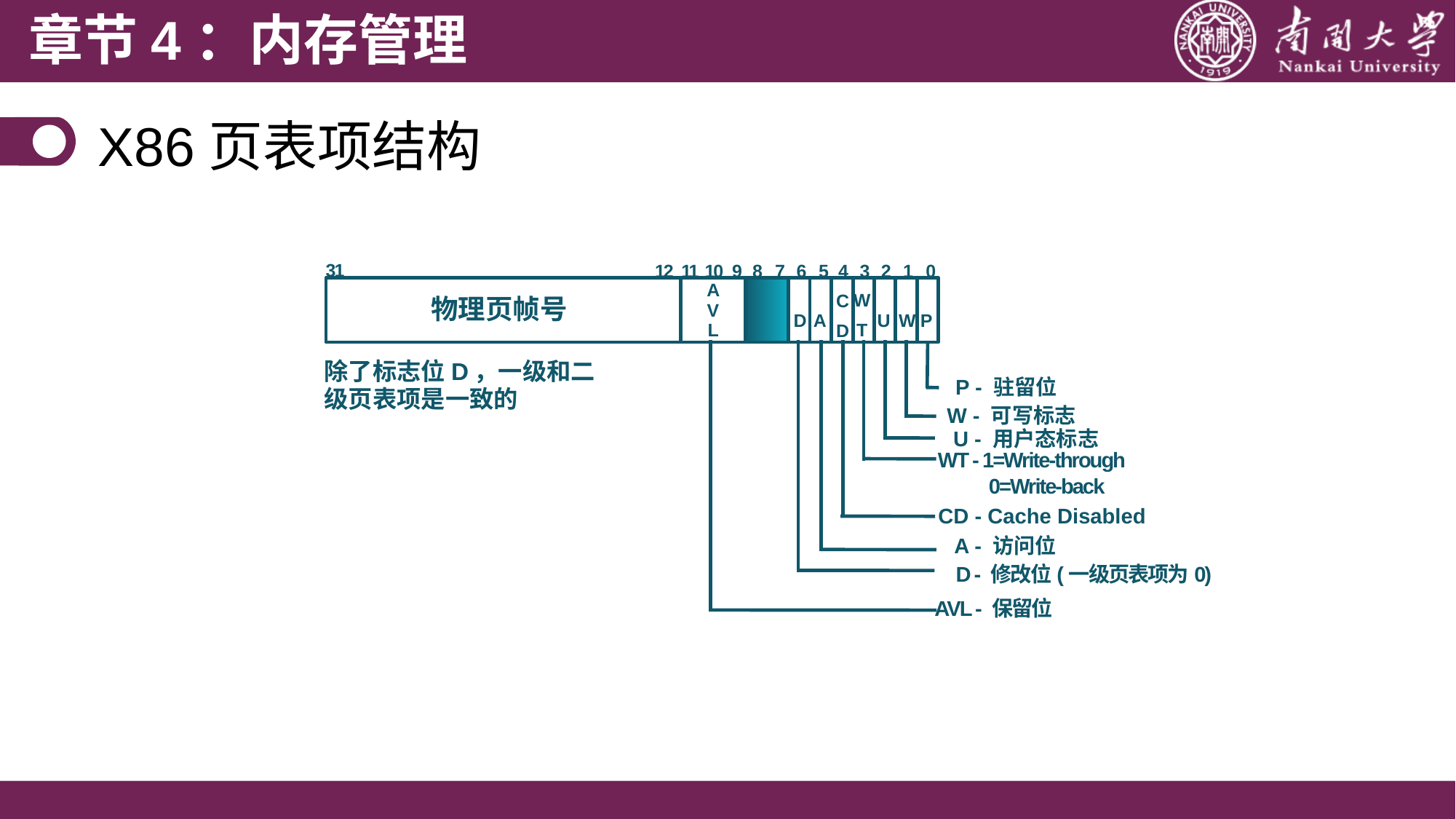

章节4：内存管理
X86页表项结构
31
12
11
10
9
8
7
6
5
4
3
2
1
0

W
T
C
D
A
V
L
D
A
U
W
P
物理页帧号
除了标志位D，一级和二级页表项是一致的
P - 驻留位
W - 可写标志
U - 用户态标志
WT - 1=Write-through
           0=Write-back
CD - Cache Disabled
A - 访问位
D - 修改位(一级页表项为0)
AVL - 保留位